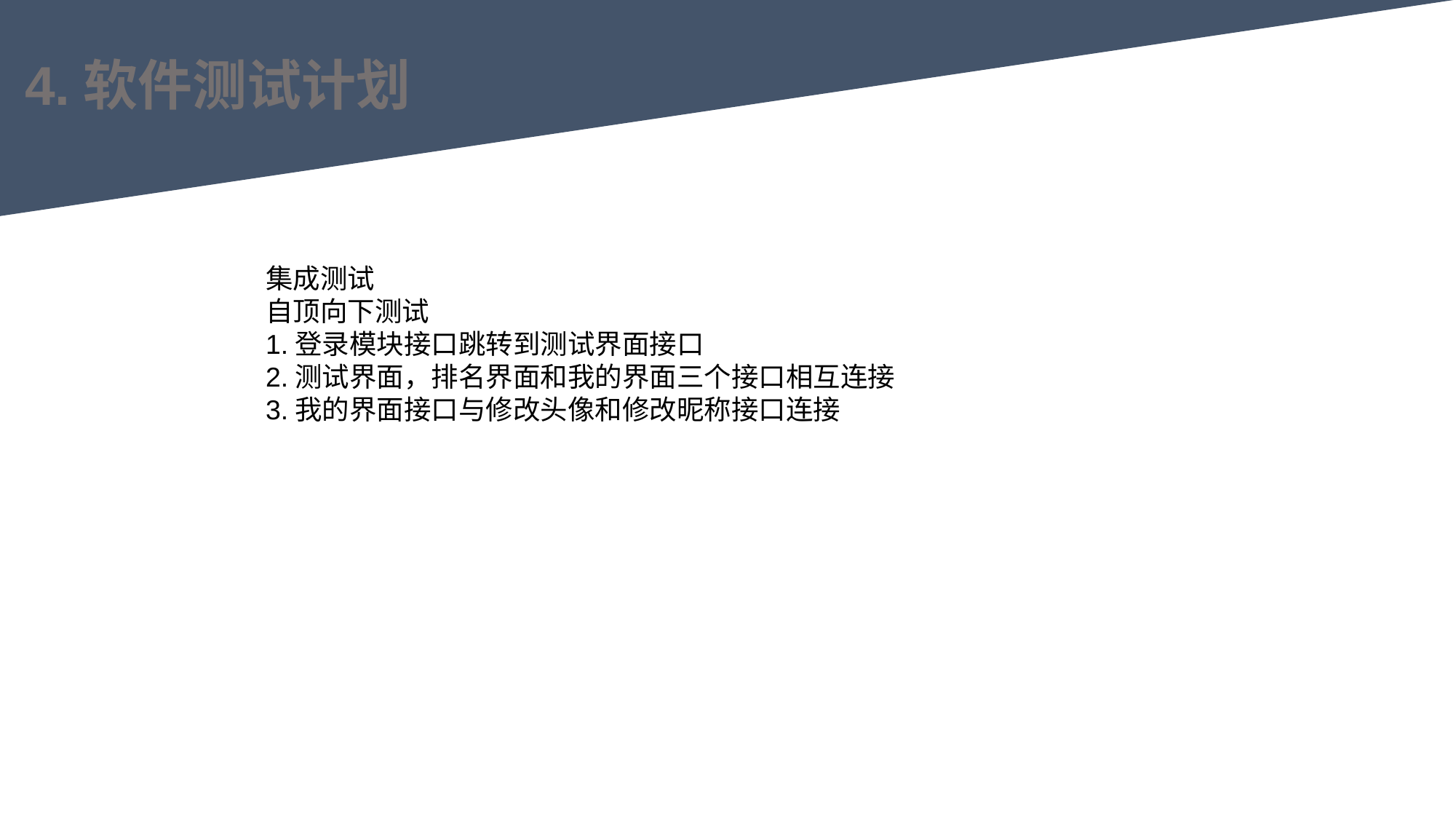

4.软件测试计划
集成测试
自顶向下测试
1.登录模块接口跳转到测试界面接口
2.测试界面，排名界面和我的界面三个接口相互连接
3.我的界面接口与修改头像和修改昵称接口连接